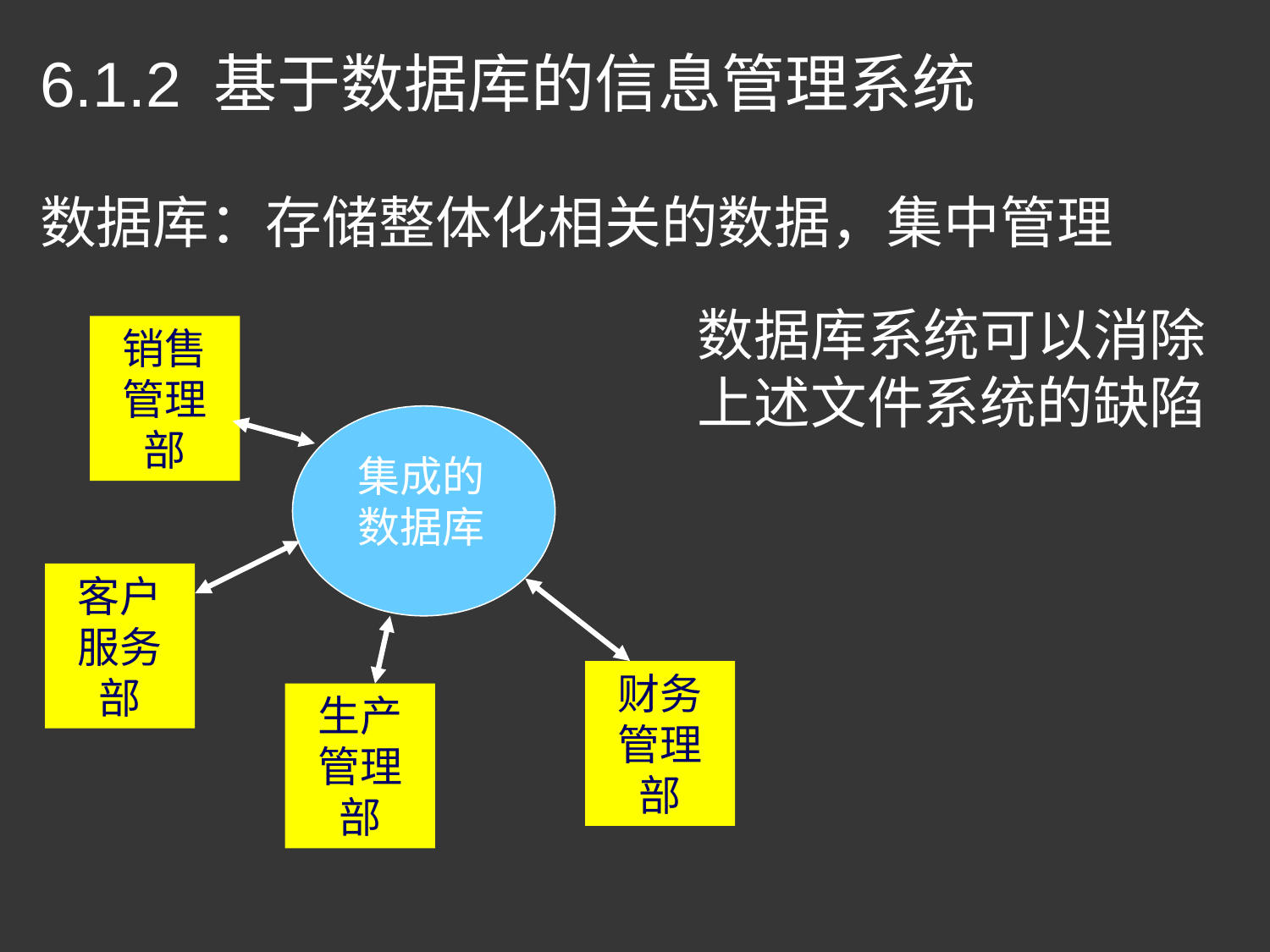

6.1.2 基于数据库的信息管理系统

数据库：存储整体化相关的数据，集中管理

数据库系统可以消除上述文件系统的缺陷
销售管理部

集成的数据库

客户服务部

财务管理部
生产管理部